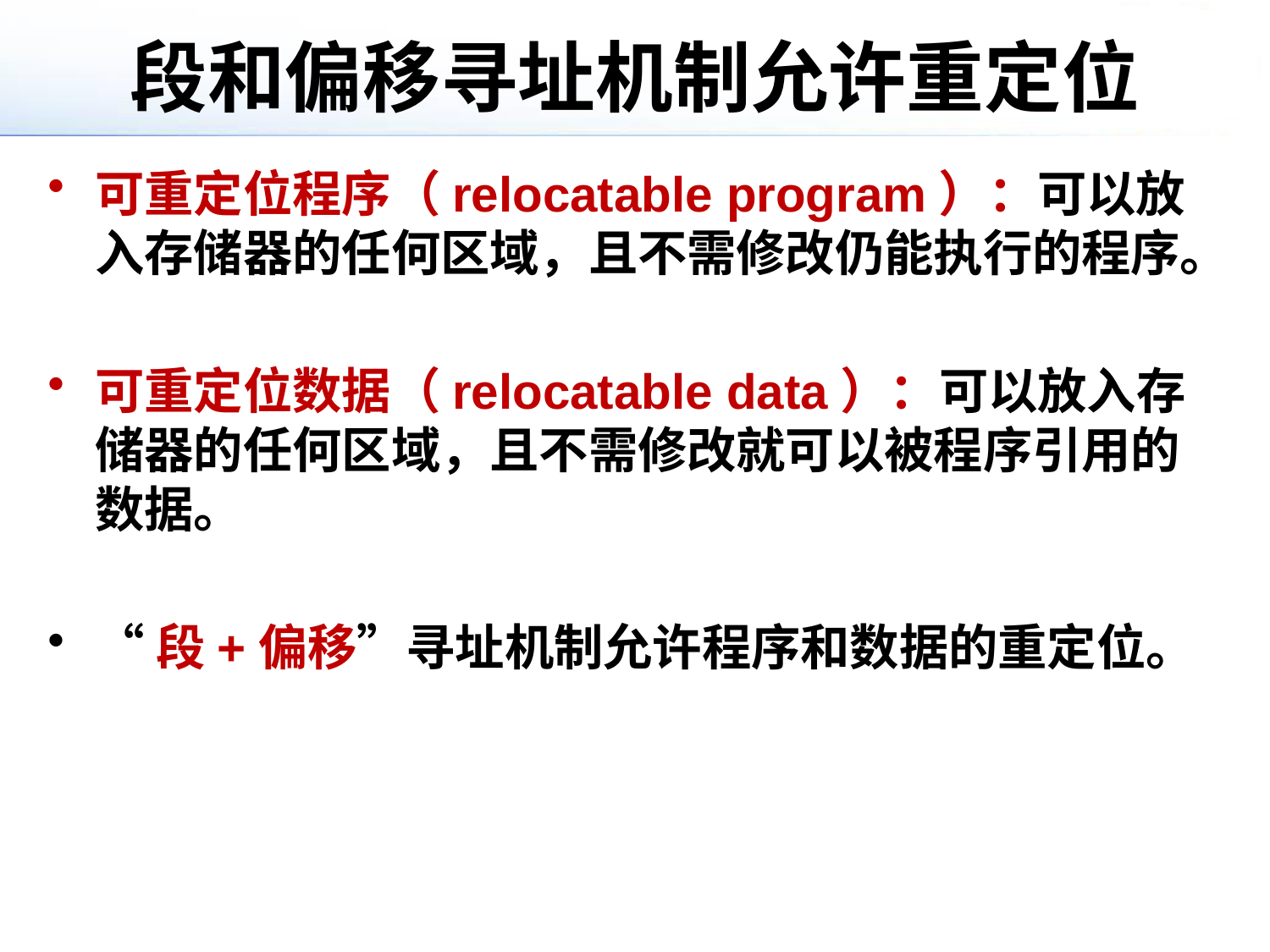

# 段和偏移寻址机制允许重定位
可重定位程序（relocatable program）：可以放入存储器的任何区域，且不需修改仍能执行的程序。

可重定位数据（relocatable data）：可以放入存储器的任何区域，且不需修改就可以被程序引用的数据。

“段+偏移”寻址机制允许程序和数据的重定位。